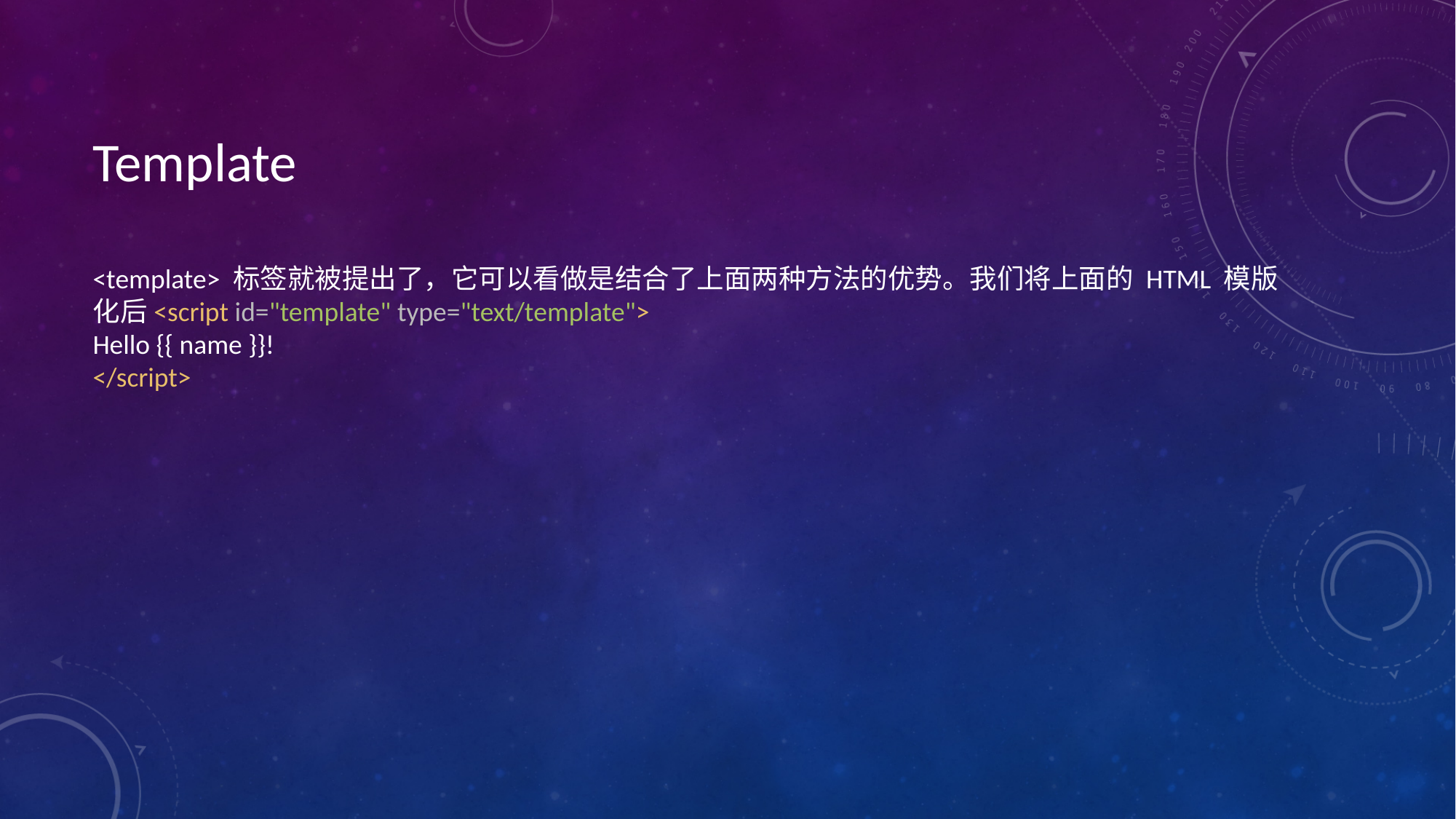

# Template
<template> 标签就被提出了，它可以看做是结合了上面两种方法的优势。我们将上面的 HTML 模版化后<script id="template" type="text/template">
Hello {{ name }}!
</script>